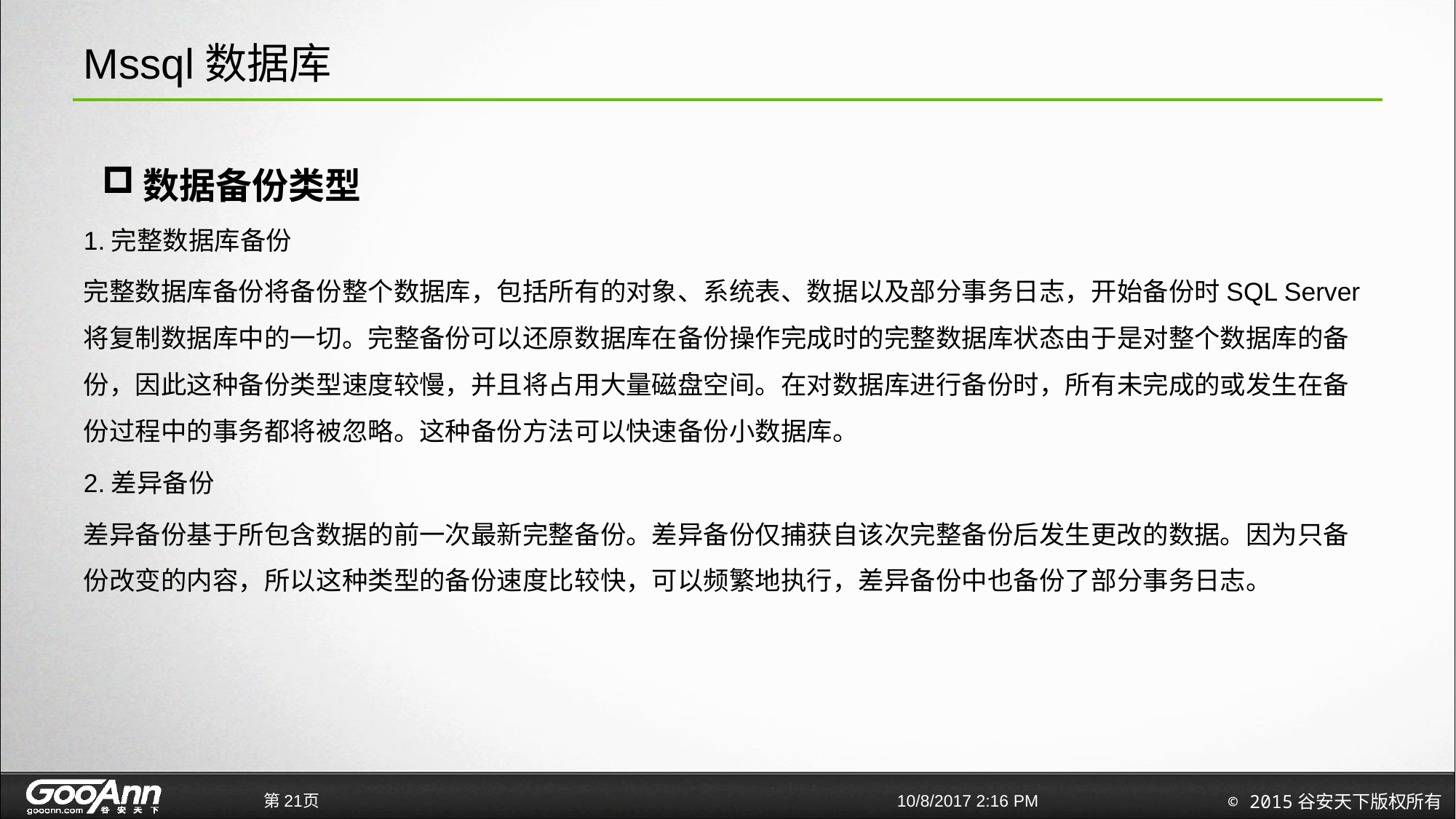

# Mssql数据库

数据备份类型
1.完整数据库备份
完整数据库备份将备份整个数据库，包括所有的对象、系统表、数据以及部分事务日志，开始备份时SQL Server将复制数据库中的一切。完整备份可以还原数据库在备份操作完成时的完整数据库状态由于是对整个数据库的备份，因此这种备份类型速度较慢，并且将占用大量磁盘空间。在对数据库进行备份时，所有未完成的或发生在备份过程中的事务都将被忽略。这种备份方法可以快速备份小数据库。
2.差异备份
差异备份基于所包含数据的前一次最新完整备份。差异备份仅捕获自该次完整备份后发生更改的数据。因为只备份改变的内容，所以这种类型的备份速度比较快，可以频繁地执行，差异备份中也备份了部分事务日志。